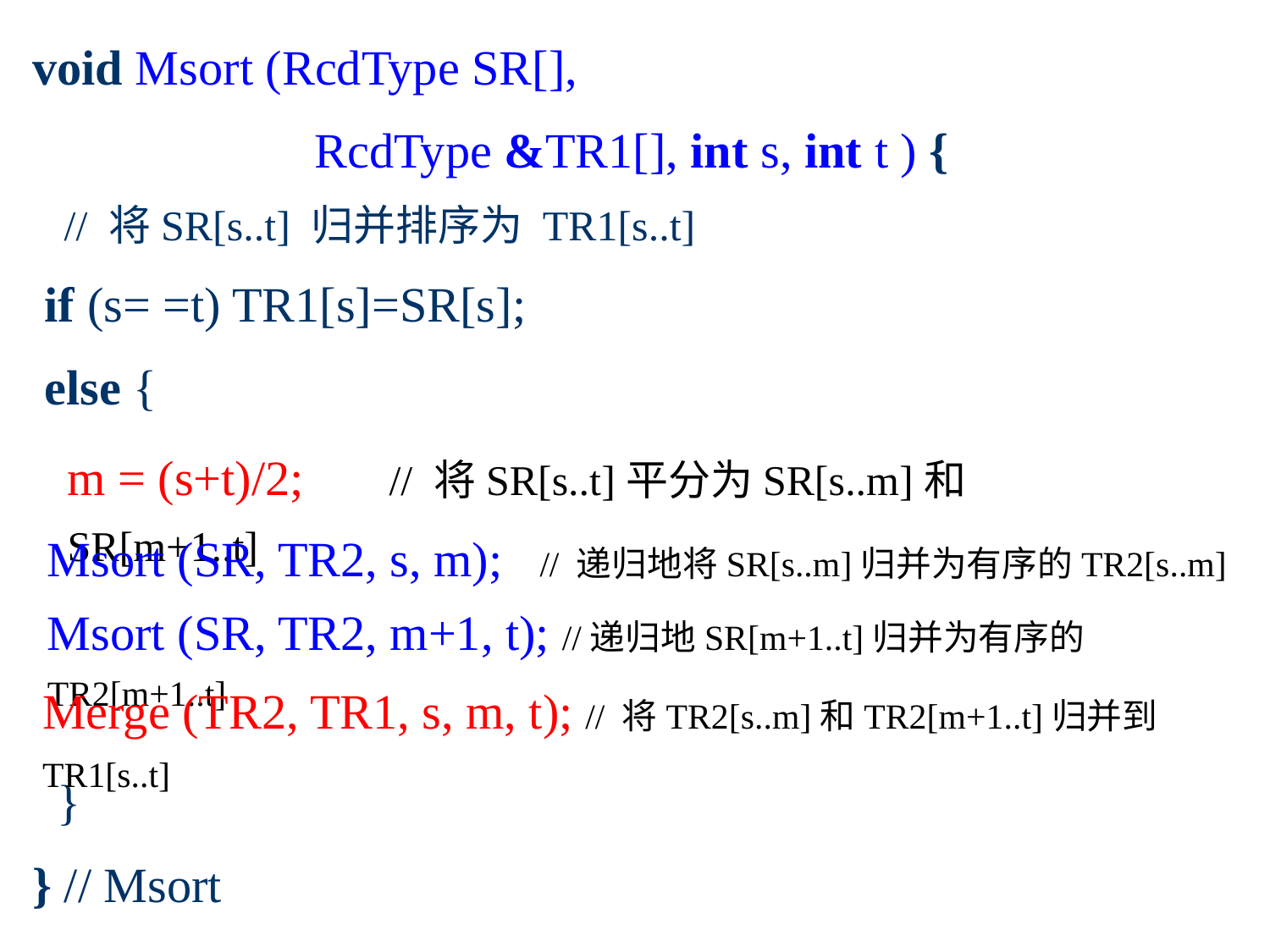

void Msort (RcdType SR[],
                       RcdType &TR1[], int s, int t ) {
   // 将SR[s..t] 归并排序为 TR1[s..t]
 if (s= =t) TR1[s]=SR[s];
 else {

  }
} // Msort
m = (s+t)/2;      // 将SR[s..t]平分为SR[s..m]和SR[m+1..t]
Msort (SR, TR2, s, m);   // 递归地将SR[s..m]归并为有序的TR2[s..m]
Msort (SR, TR2, m+1, t); //递归地SR[m+1..t]归并为有序的TR2[m+1..t]
Merge (TR2, TR1, s, m, t); // 将TR2[s..m]和TR2[m+1..t]归并到TR1[s..t]